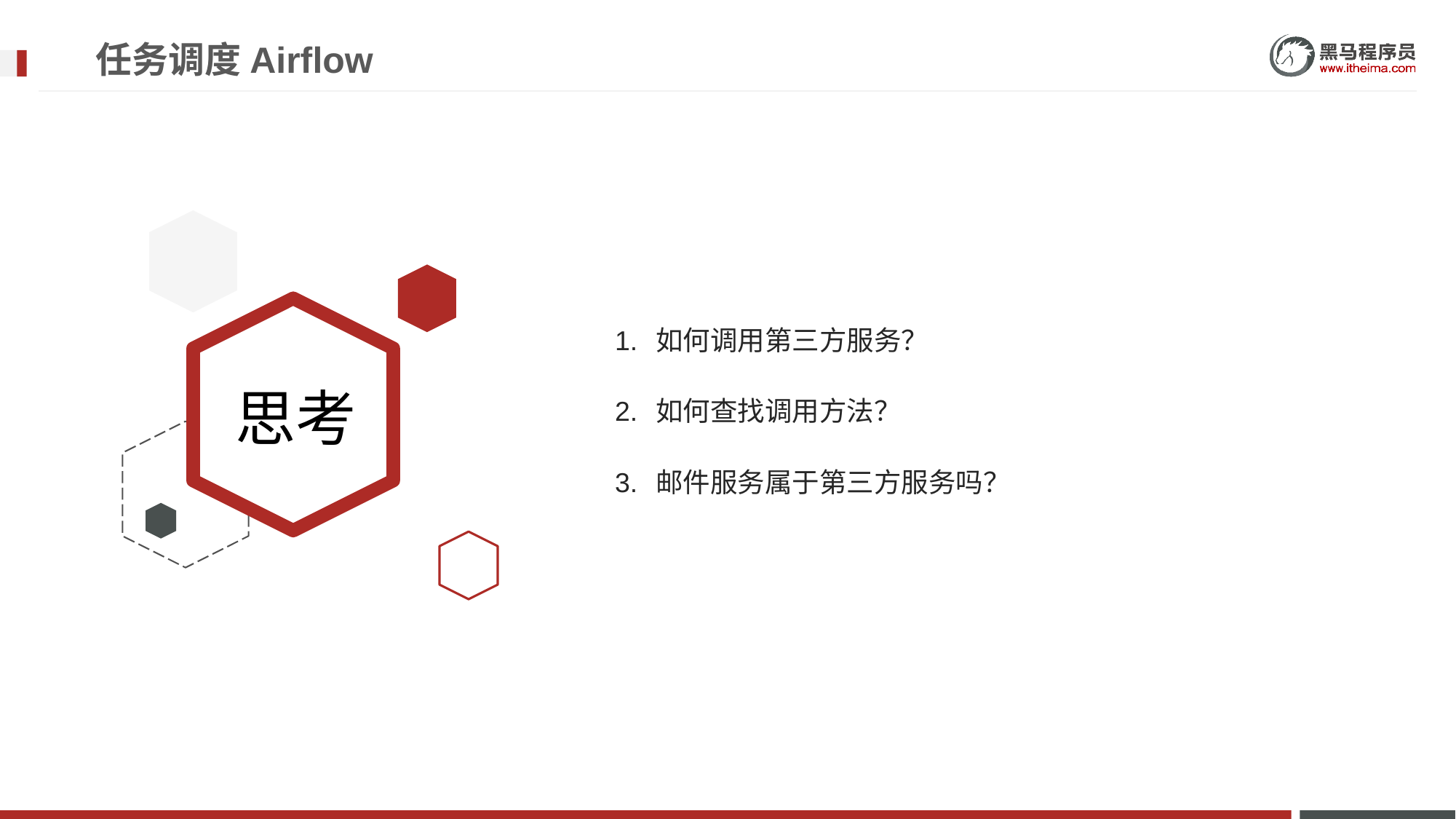

# 任务调度Airflow
如何调用第三方服务？
如何查找调用方法？
邮件服务属于第三方服务吗？